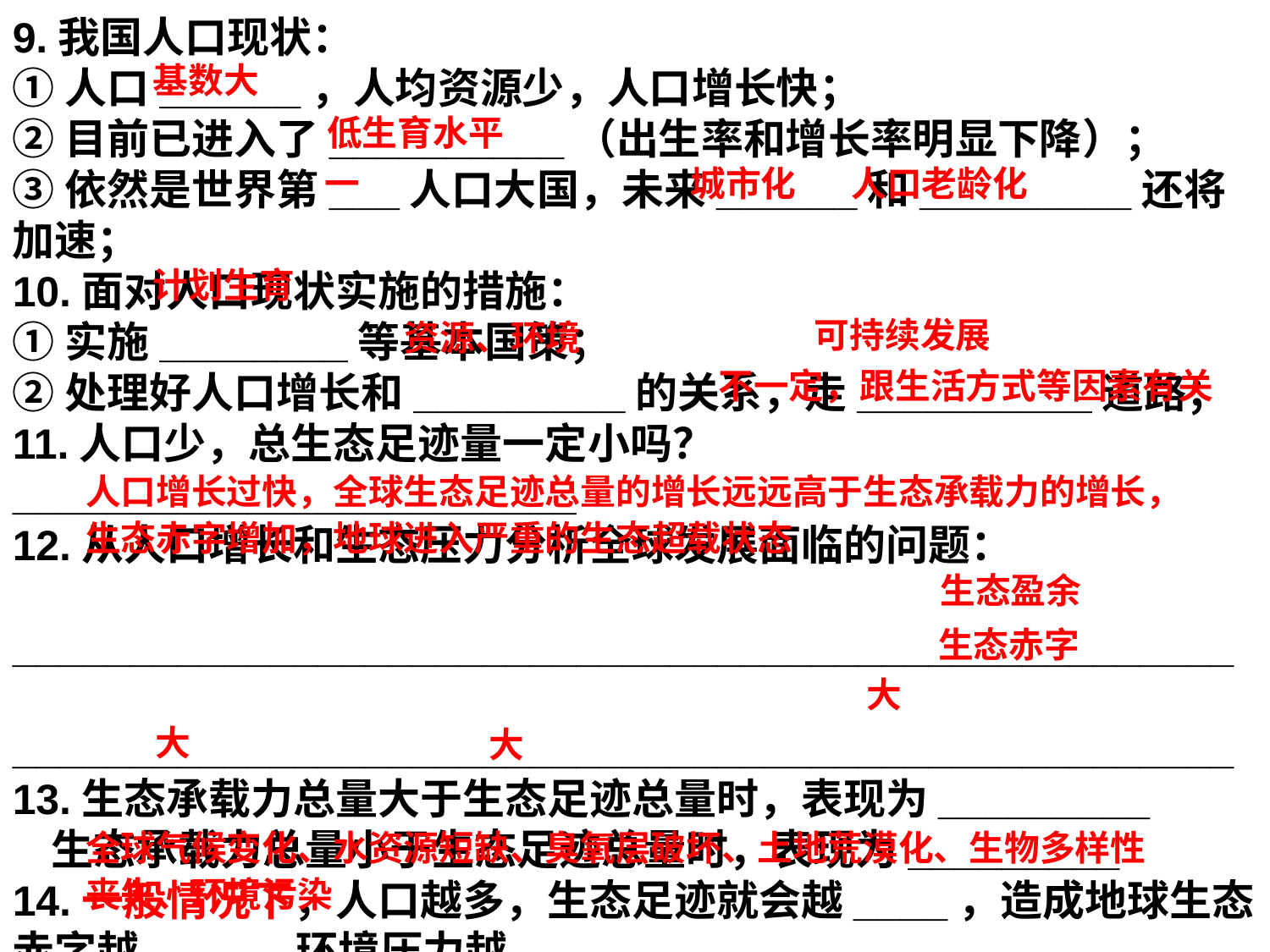

9.我国人口现状：
①人口______，人均资源少，人口增长快；
②目前已进入了__________（出生率和增长率明显下降）；
③依然是世界第___人口大国，未来______和_________还将加速；
10.面对人口现状实施的措施：
①实施________等基本国策；
②处理好人口增长和_________的关系，走__________道路；
11.人口少，总生态足迹量一定小吗？________________________
12.从人口增长和生态压力分析全球发展面临的问题：
   ____________________________________________________
   ____________________________________________________
13.生态承载力总量大于生态足迹总量时，表现为_________
   生态承载力总量小于生态足迹总量时，表现为_________
14.一般情况下，人口越多，生态足迹就会越____，造成地球生态赤字越____，环境压力越____
15.全球性生态环境问题主要包括：
   ___________________________________________________
   ___________________________________________________
基数大
低生育水平
一
城市化
人口老龄化
计划生育
可持续发展
资源、环境
不一定，跟生活方式等因素有关
人口增长过快，全球生态足迹总量的增长远远高于生态承载力的增长，生态赤字增加，地球进入严重的生态超载状态
生态盈余
生态赤字
大
大
大
全球气候变化、水资源短缺、臭氧层破坏、土地荒漠化、生物多样性丧失、环境污染